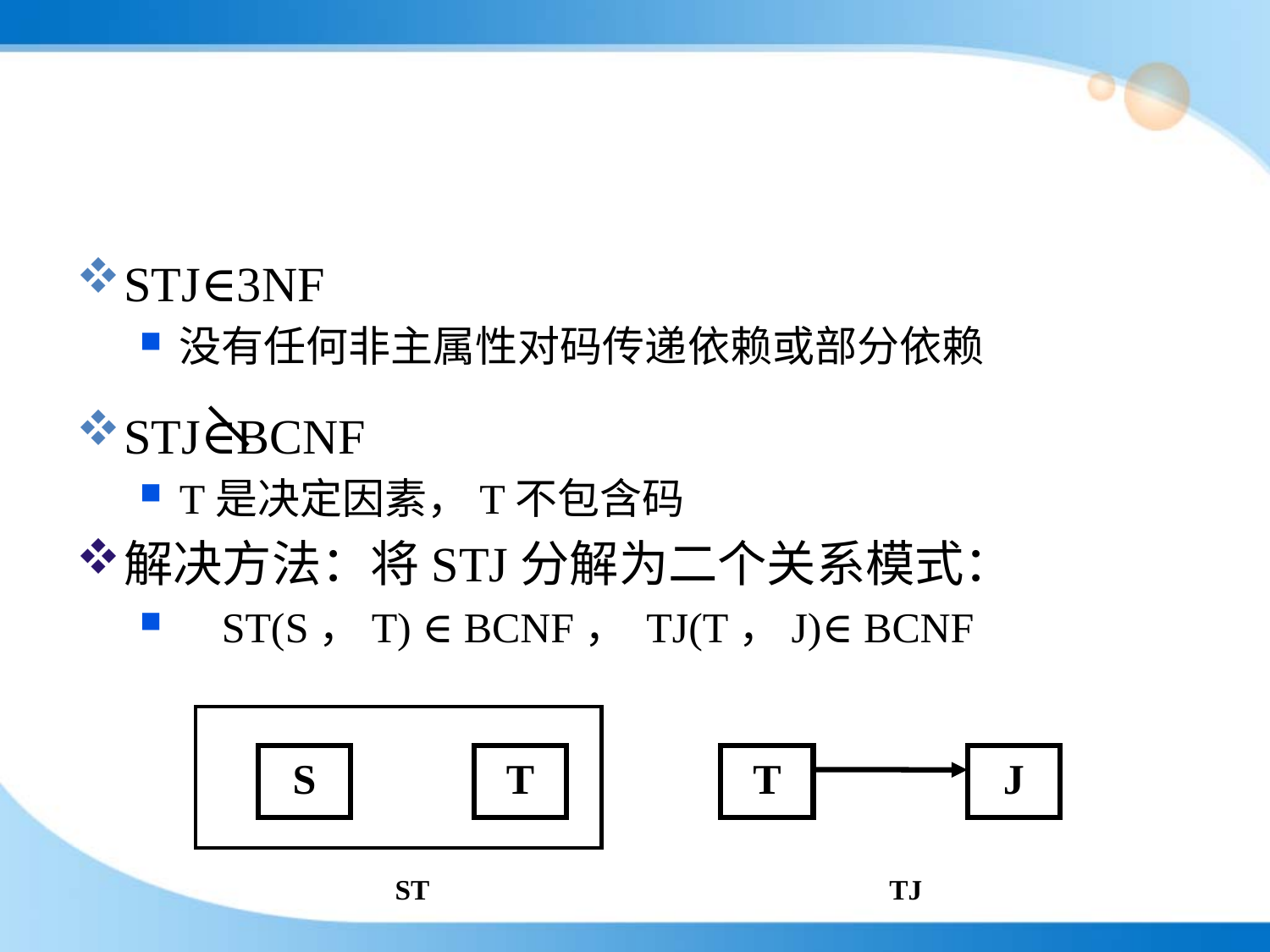

#
STJ∈3NF
没有任何非主属性对码传递依赖或部分依赖
STJ∈BCNF
T是决定因素，T不包含码
解决方法：将STJ分解为二个关系模式：
    ST(S，T) ∈ BCNF， TJ(T，J)∈ BCNF

S
T
T
J

ST
TJ